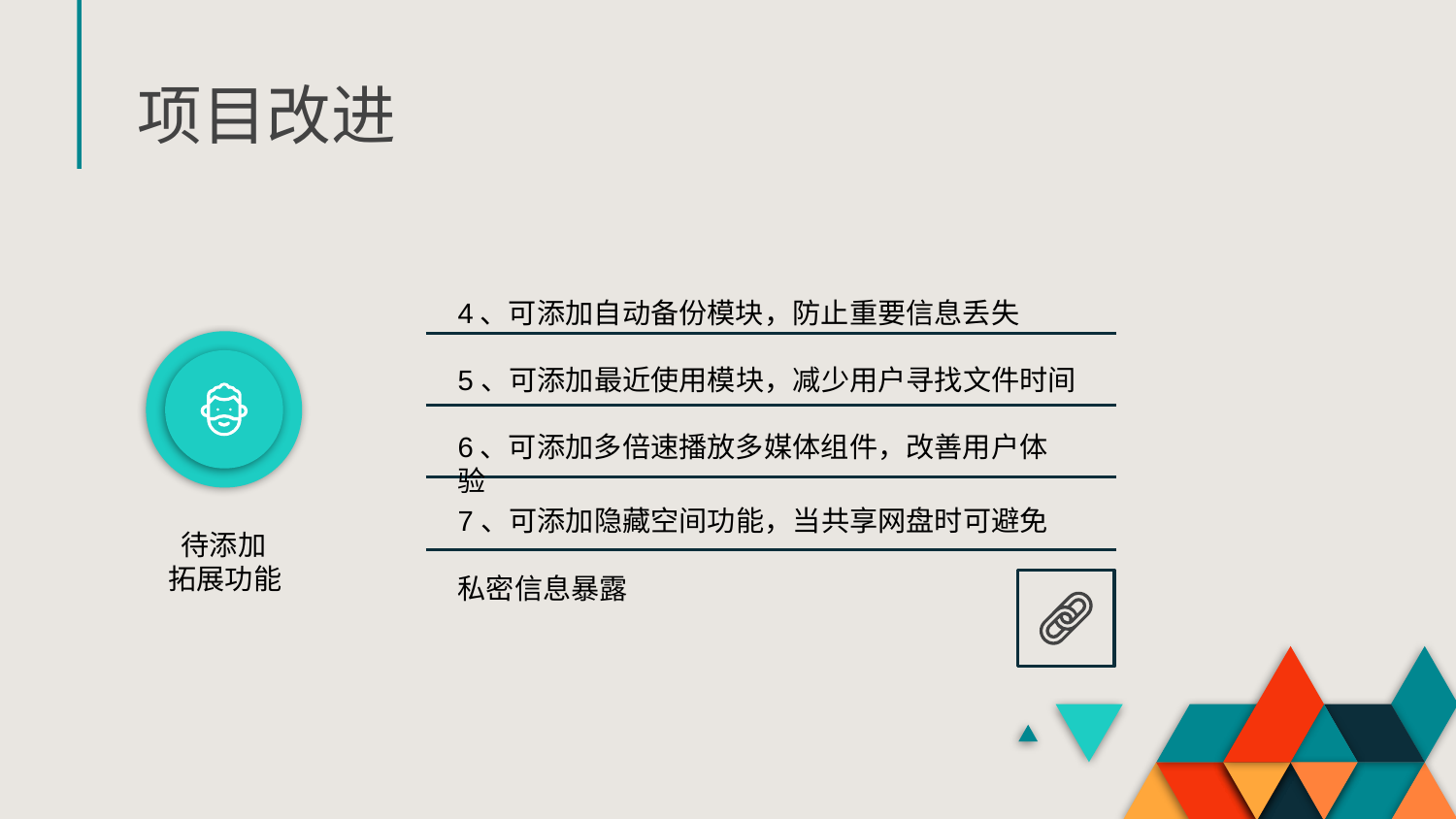

# 项目改进
4、可添加自动备份模块，防止重要信息丢失

5、可添加最近使用模块，减少用户寻找文件时间

6、可添加多倍速播放多媒体组件，改善用户体验
7、可添加隐藏空间功能，当共享网盘时可避免

私密信息暴露
   待添加
 拓展功能